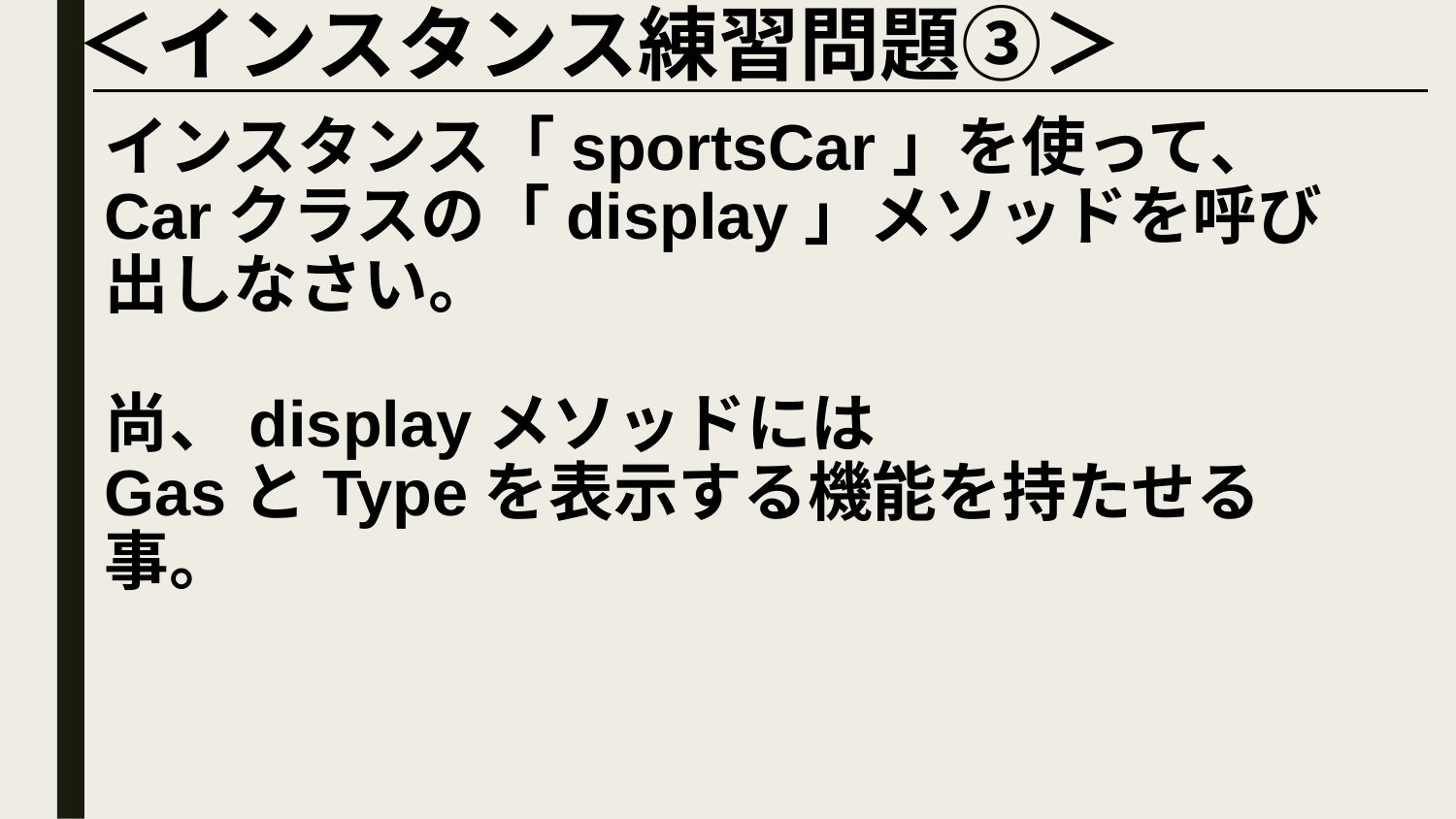

# ＜インスタンス練習問題③＞
インスタンス「sportsCar」を使って、
Carクラスの「display」メソッドを呼び出しなさい。

尚、displayメソッドには
GasとTypeを表示する機能を持たせる事。